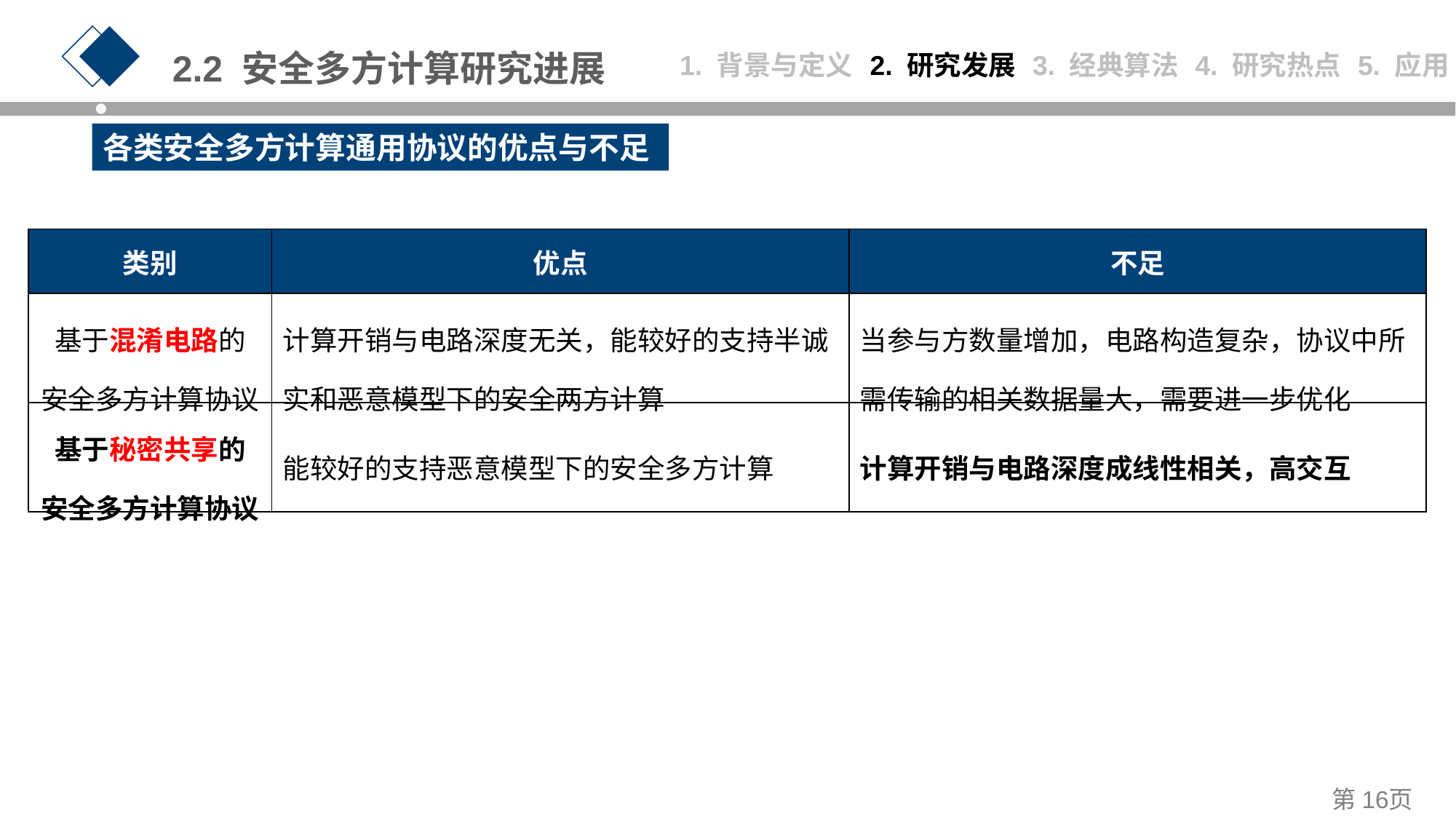

2.2 安全多方计算研究进展
1. 背景与定义
2. 研究发展
3. 经典算法
4. 研究热点
5. 应用
各类安全多方计算通用协议的优点与不足
| 类别 | 优点 | 不足 |
| --- | --- | --- |
| 基于混淆电路的 安全多方计算协议 | 计算开销与电路深度无关，能较好的支持半诚实和恶意模型下的安全两方计算 | 当参与方数量增加，电路构造复杂，协议中所需传输的相关数据量大，需要进一步优化 |
| 基于秘密共享的 安全多方计算协议 | 能较好的支持恶意模型下的安全多方计算 | 计算开销与电路深度成线性相关，高交互 |